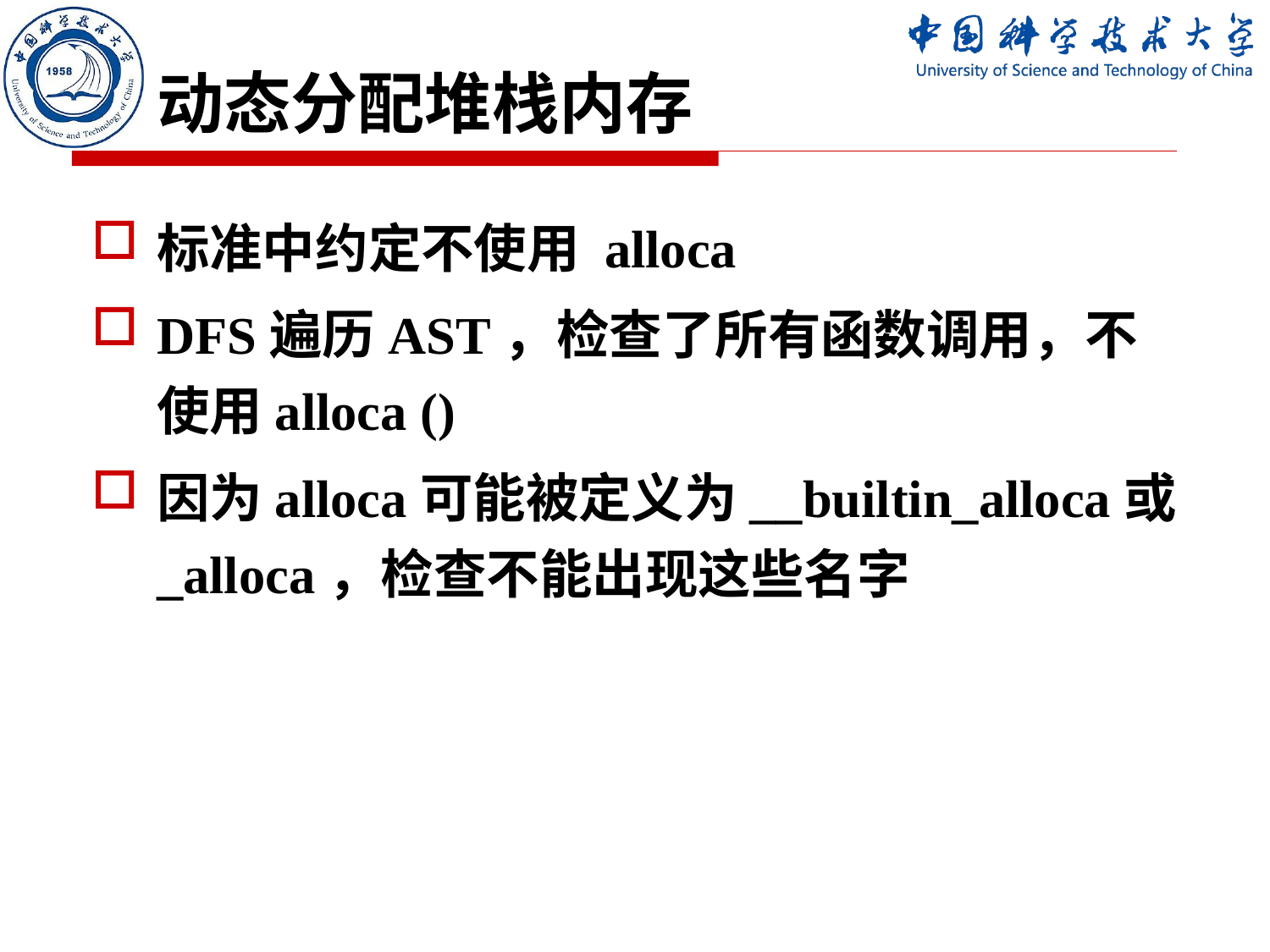

# 动态分配堆栈内存
标准中约定不使用 alloca
DFS遍历AST，检查了所有函数调用，不使用alloca ()
因为alloca可能被定义为__builtin_alloca或_alloca，检查不能出现这些名字

32